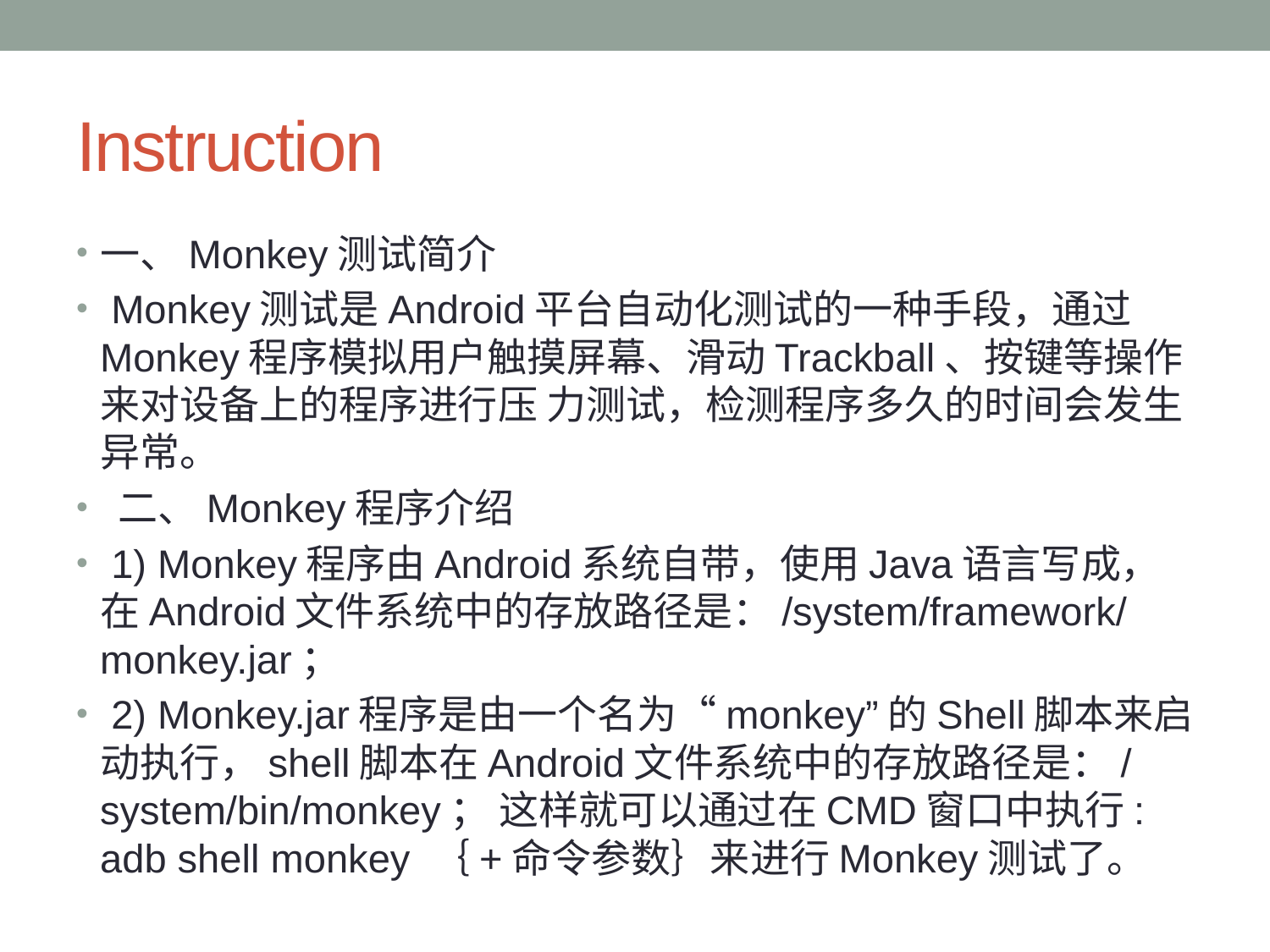

# Instruction
一、Monkey测试简介
 Monkey测试是Android平台自动化测试的一种手段，通过   Monkey程序模拟用户触摸屏幕、滑动Trackball、按键等操作来对设备上的程序进行压 力测试，检测程序多久的时间会发生异常。
 二、Monkey程序介绍
 1) Monkey程序由Android系统自带，使用Java语言写成，在Android文件系统中的存放路径是：/system/framework/monkey.jar；
 2) Monkey.jar程序是由一个名为“monkey”的Shell脚本来启动执行，shell脚本在Android文件系统中的存放路径是：/system/bin/monkey； 这样就可以通过在CMD窗口中执行: adb shell monkey ｛+命令参数｝来进行Monkey测试了。